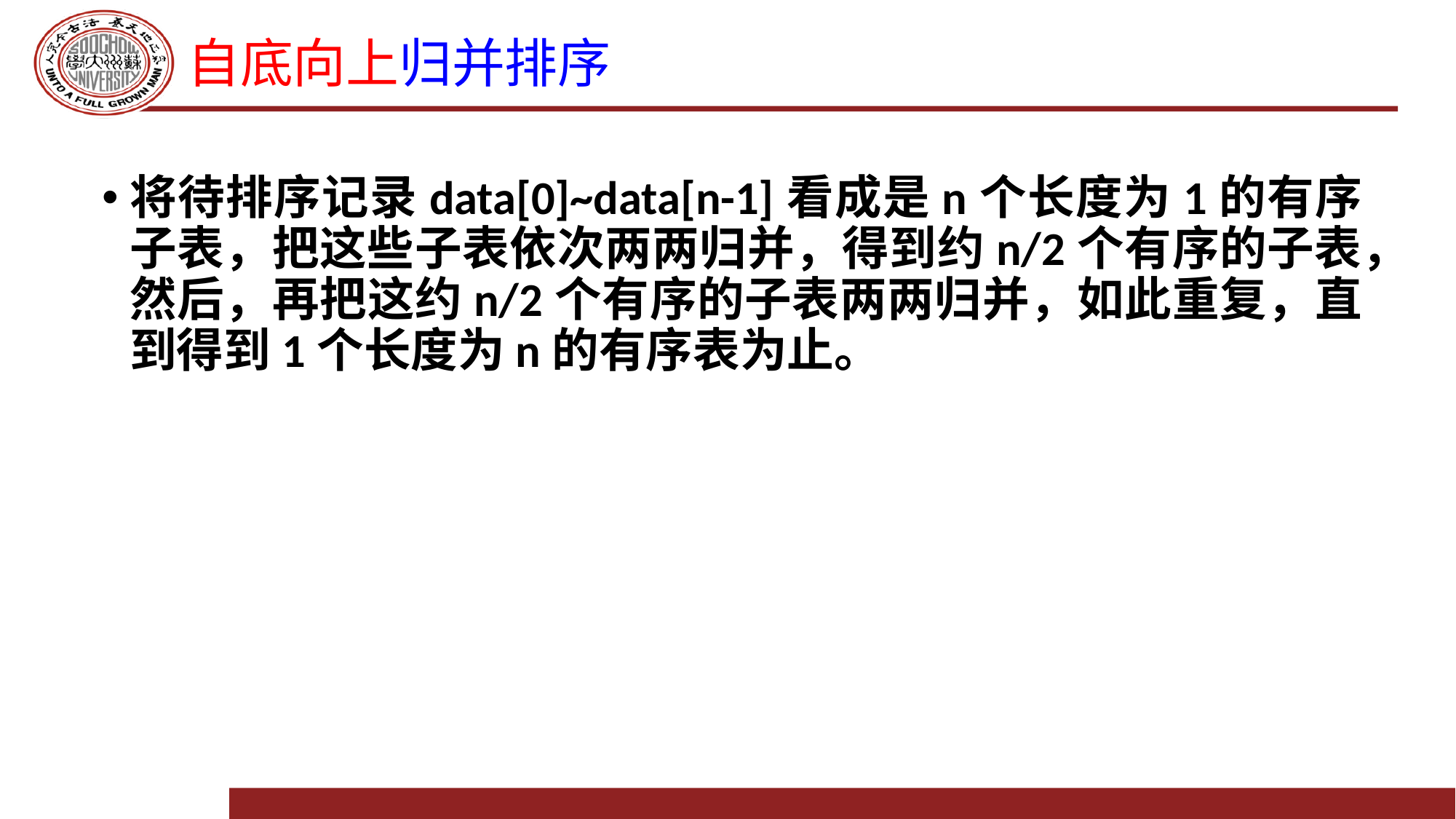

# 自底向上归并排序
将待排序记录data[0]~data[n-1]看成是n个长度为1的有序子表，把这些子表依次两两归并，得到约n/2个有序的子表，然后，再把这约n/2个有序的子表两两归并，如此重复，直到得到1个长度为n的有序表为止。